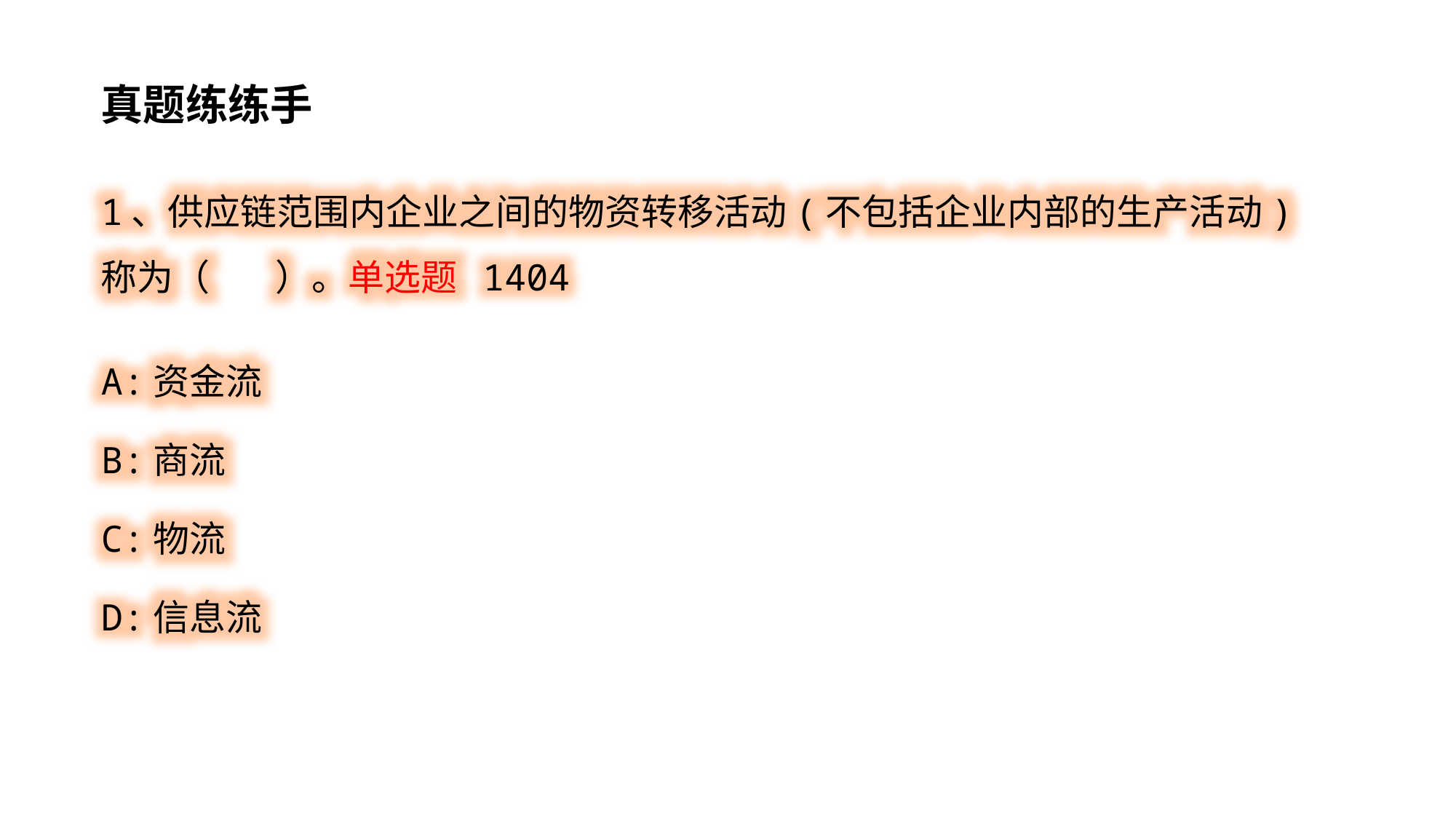

真题练练手
1、供应链范围内企业之间的物资转移活动(不包括企业内部的生产活动)称为（        ）。单选题  1404

A:资金流

B:商流

C:物流

D:信息流